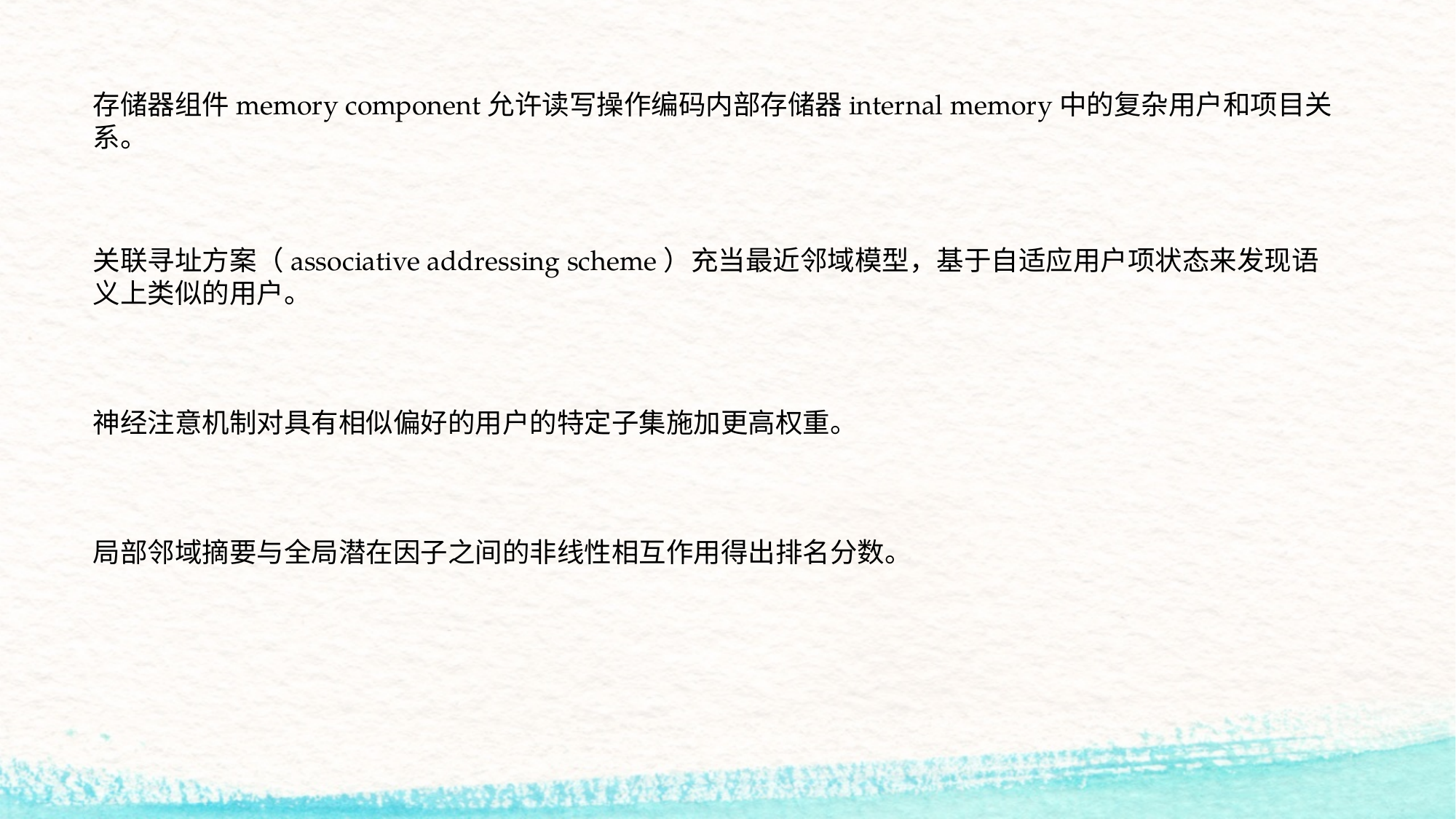

存储器组件memory component允许读写操作编码内部存储器internal memory中的复杂用户和项目关系。
关联寻址方案（associative addressing scheme）充当最近邻域模型，基于自适应用户项状态来发现语义上类似的用户。
神经注意机制对具有相似偏好的用户的特定子集施加更高权重。
局部邻域摘要与全局潜在因子之间的非线性相互作用得出排名分数。